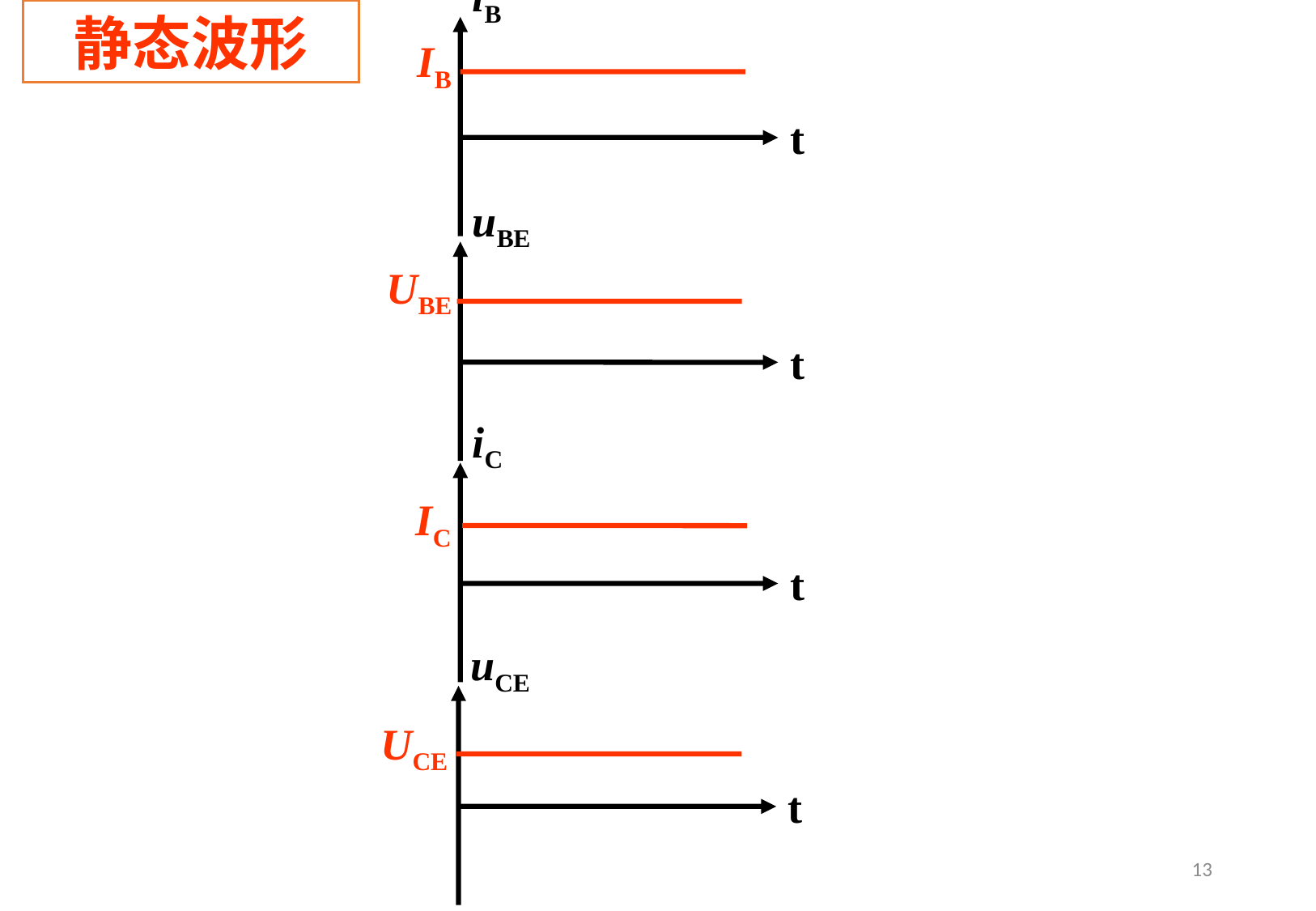

iB

t
uBE

t
iC

t
uCE

t

静态波形
IB
UBE
IC
UCE
13